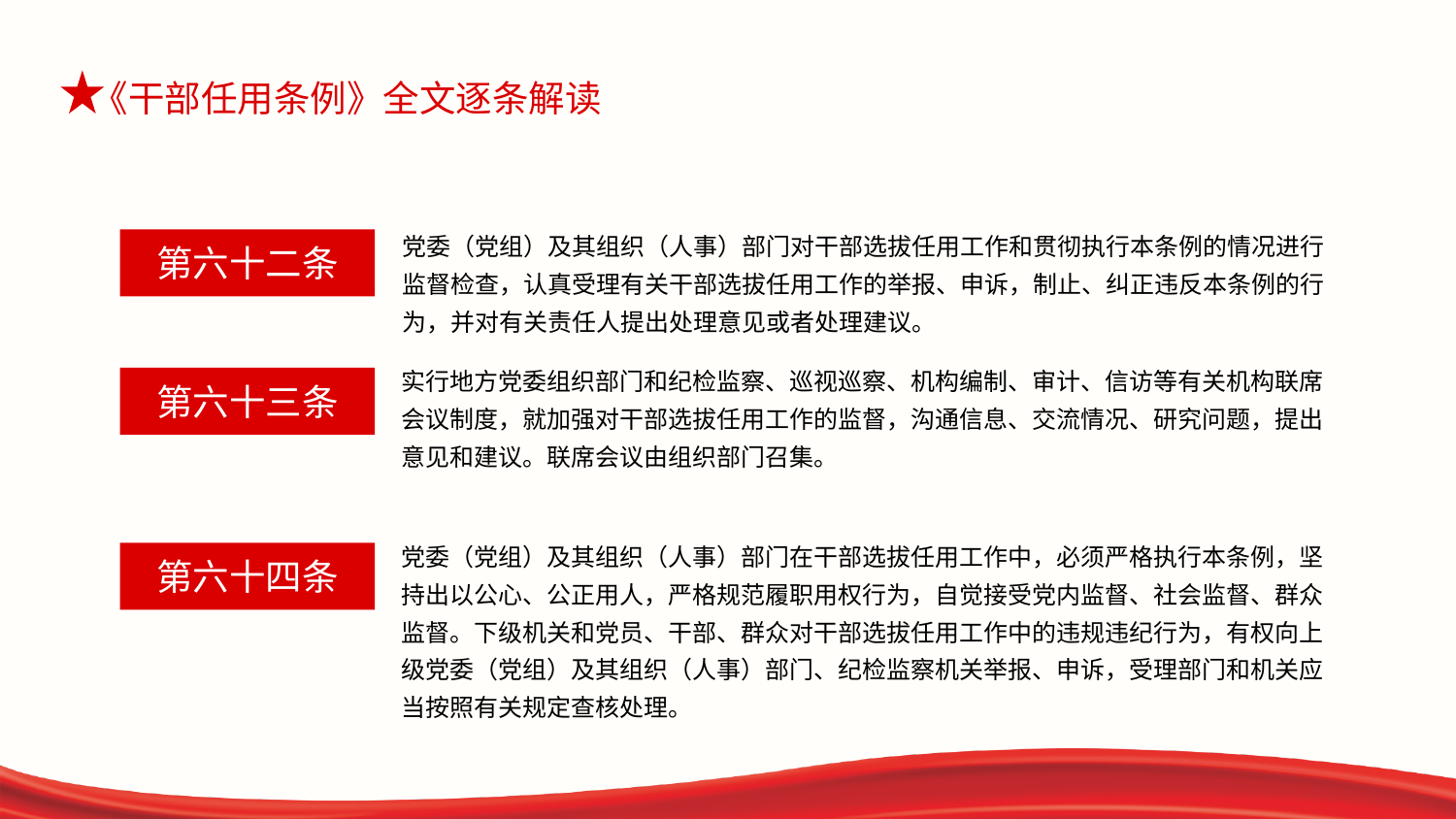

党委（党组）及其组织（人事）部门对干部选拔任用工作和贯彻执行本条例的情况进行监督检查，认真受理有关干部选拔任用工作的举报、申诉，制止、纠正违反本条例的行为，并对有关责任人提出处理意见或者处理建议。
第六十二条
实行地方党委组织部门和纪检监察、巡视巡察、机构编制、审计、信访等有关机构联席会议制度，就加强对干部选拔任用工作的监督，沟通信息、交流情况、研究问题，提出意见和建议。联席会议由组织部门召集。
第六十三条
党委（党组）及其组织（人事）部门在干部选拔任用工作中，必须严格执行本条例，坚持出以公心、公正用人，严格规范履职用权行为，自觉接受党内监督、社会监督、群众监督。下级机关和党员、干部、群众对干部选拔任用工作中的违规违纪行为，有权向上级党委（党组）及其组织（人事）部门、纪检监察机关举报、申诉，受理部门和机关应当按照有关规定查核处理。
第六十四条